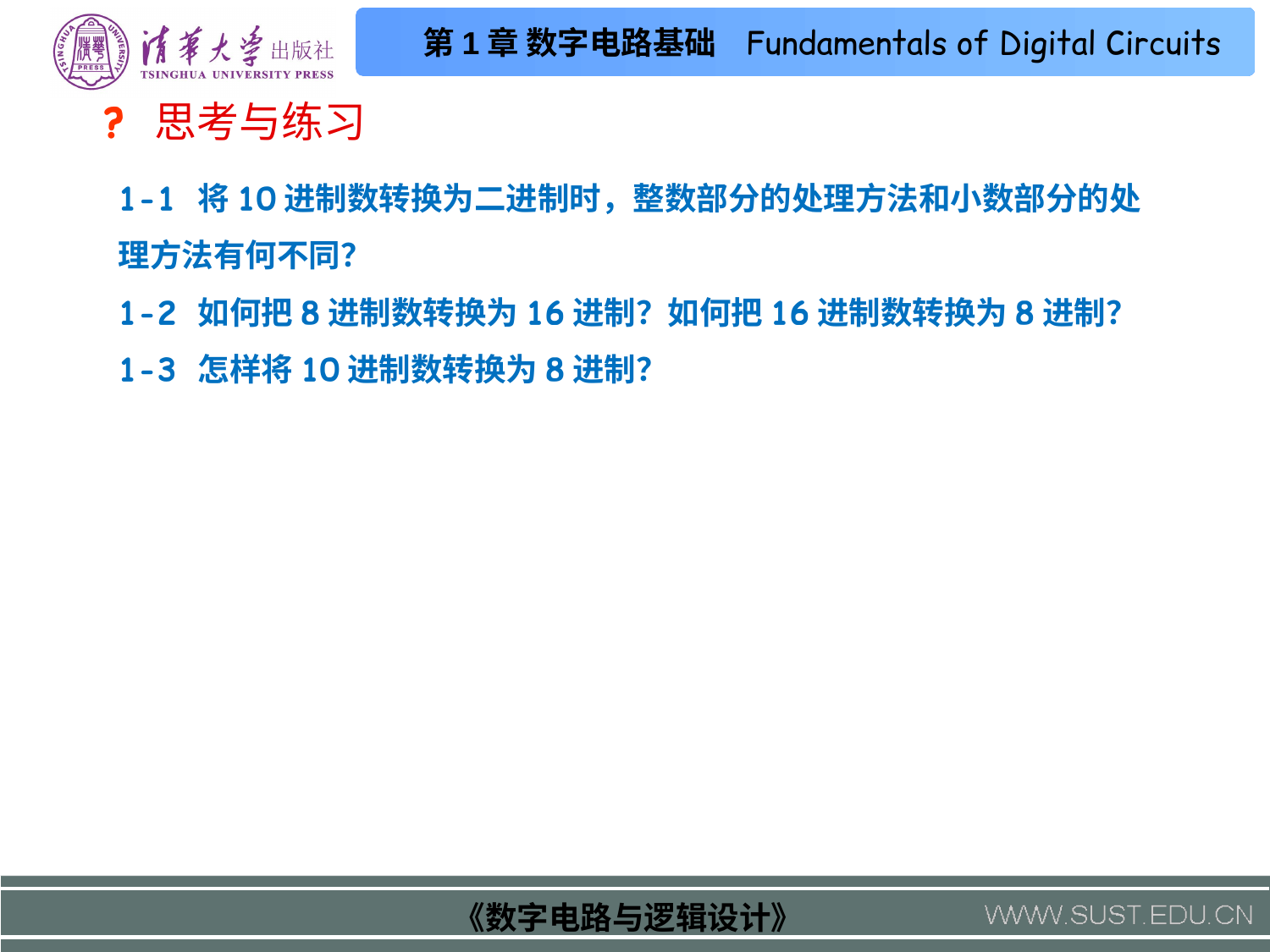

? 思考与练习
1-1 将10进制数转换为二进制时，整数部分的处理方法和小数部分的处理方法有何不同？
1-2 如何把8进制数转换为16进制？如何把16进制数转换为8进制？
1-3 怎样将10进制数转换为8进制？